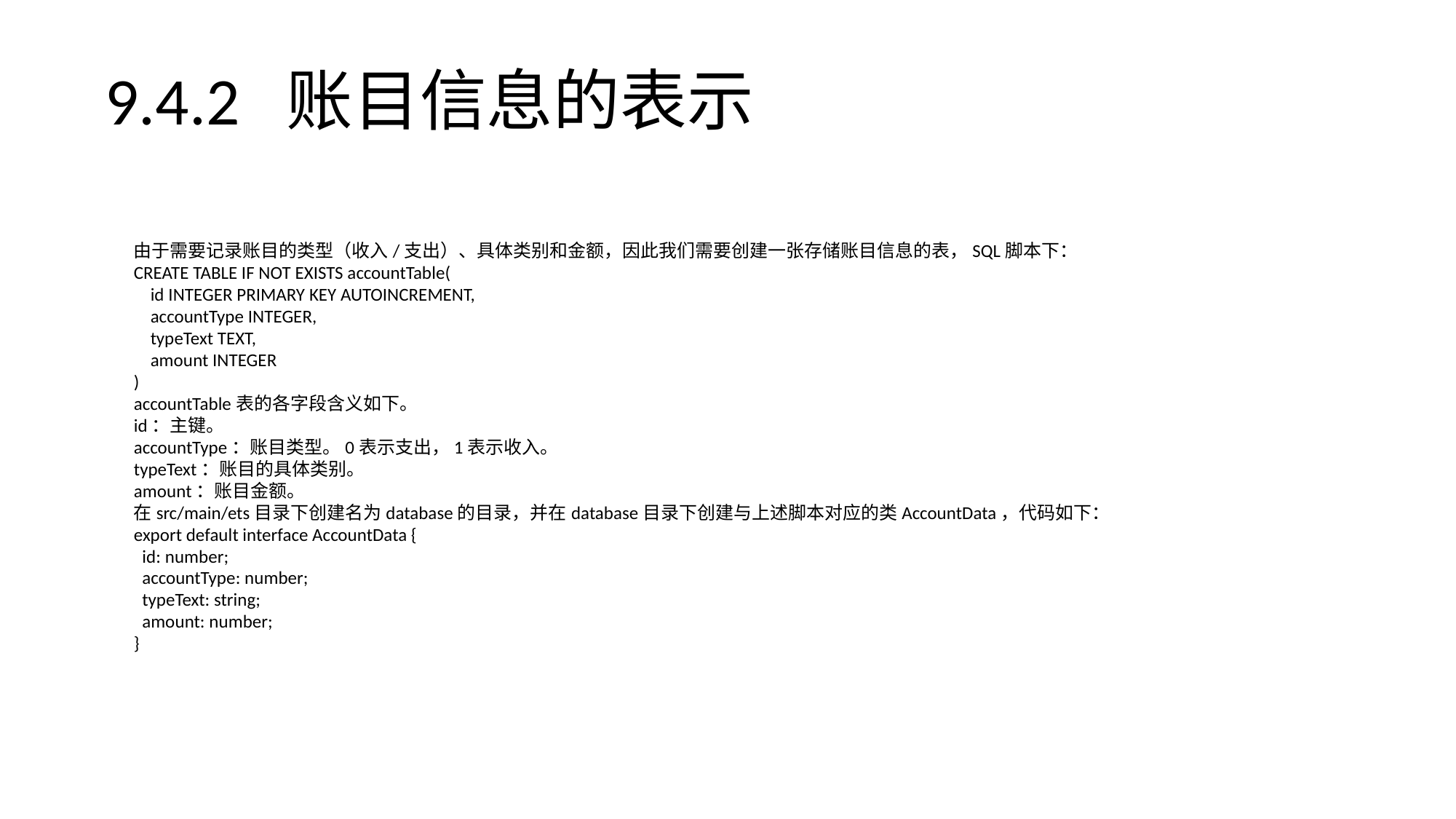

# 9.4.2  账目信息的表示
由于需要记录账目的类型（收入/支出）、具体类别和金额，因此我们需要创建一张存储账目信息的表，SQL脚本下：
CREATE TABLE IF NOT EXISTS accountTable(
    id INTEGER PRIMARY KEY AUTOINCREMENT,
    accountType INTEGER,
    typeText TEXT,
    amount INTEGER
)
accountTable表的各字段含义如下。
id：主键。
accountType：账目类型。0表示支出，1表示收入。
typeText：账目的具体类别。
amount：账目金额。
在src/main/ets目录下创建名为database的目录，并在database目录下创建与上述脚本对应的类AccountData，代码如下：
export default interface AccountData {
  id: number;
  accountType: number;
  typeText: string;
  amount: number;
}